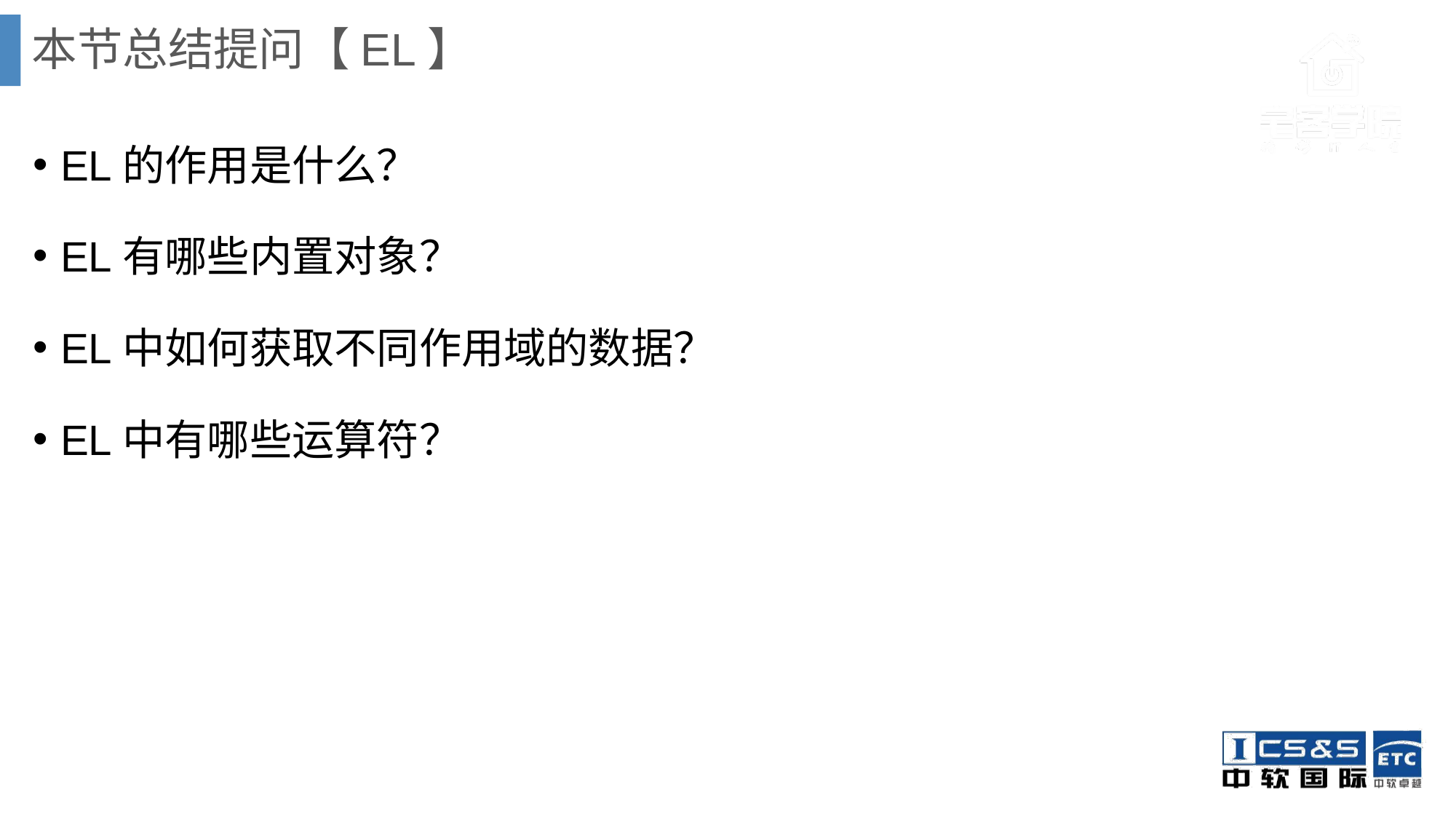

# 本节总结提问【EL】
EL的作用是什么？
EL有哪些内置对象？
EL中如何获取不同作用域的数据？
EL中有哪些运算符？